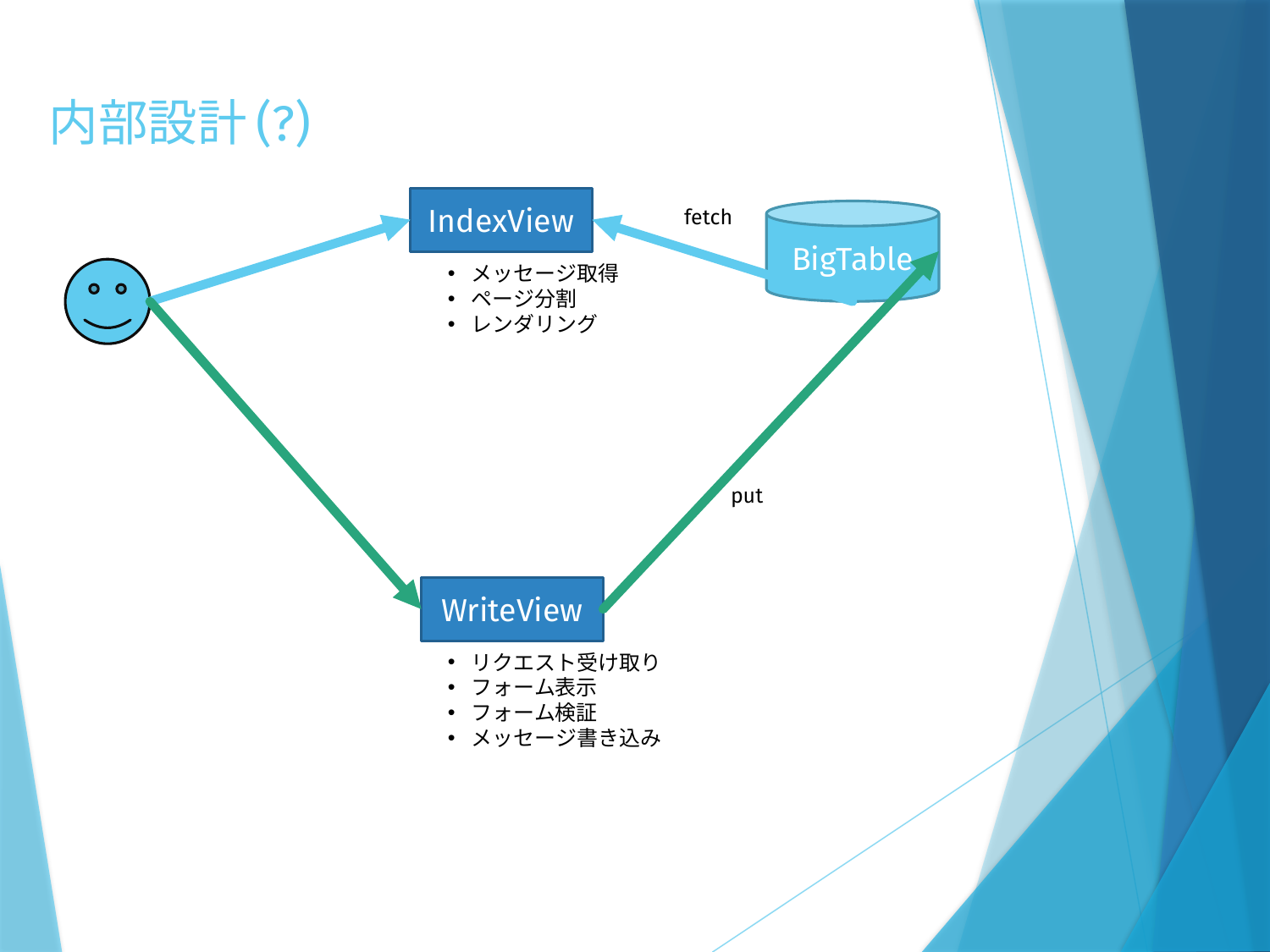

# 内部設計(?)
IndexView
fetch
BigTable
メッセージ取得
ページ分割
レンダリング

put
WriteView
リクエスト受け取り
フォーム表示
フォーム検証
メッセージ書き込み